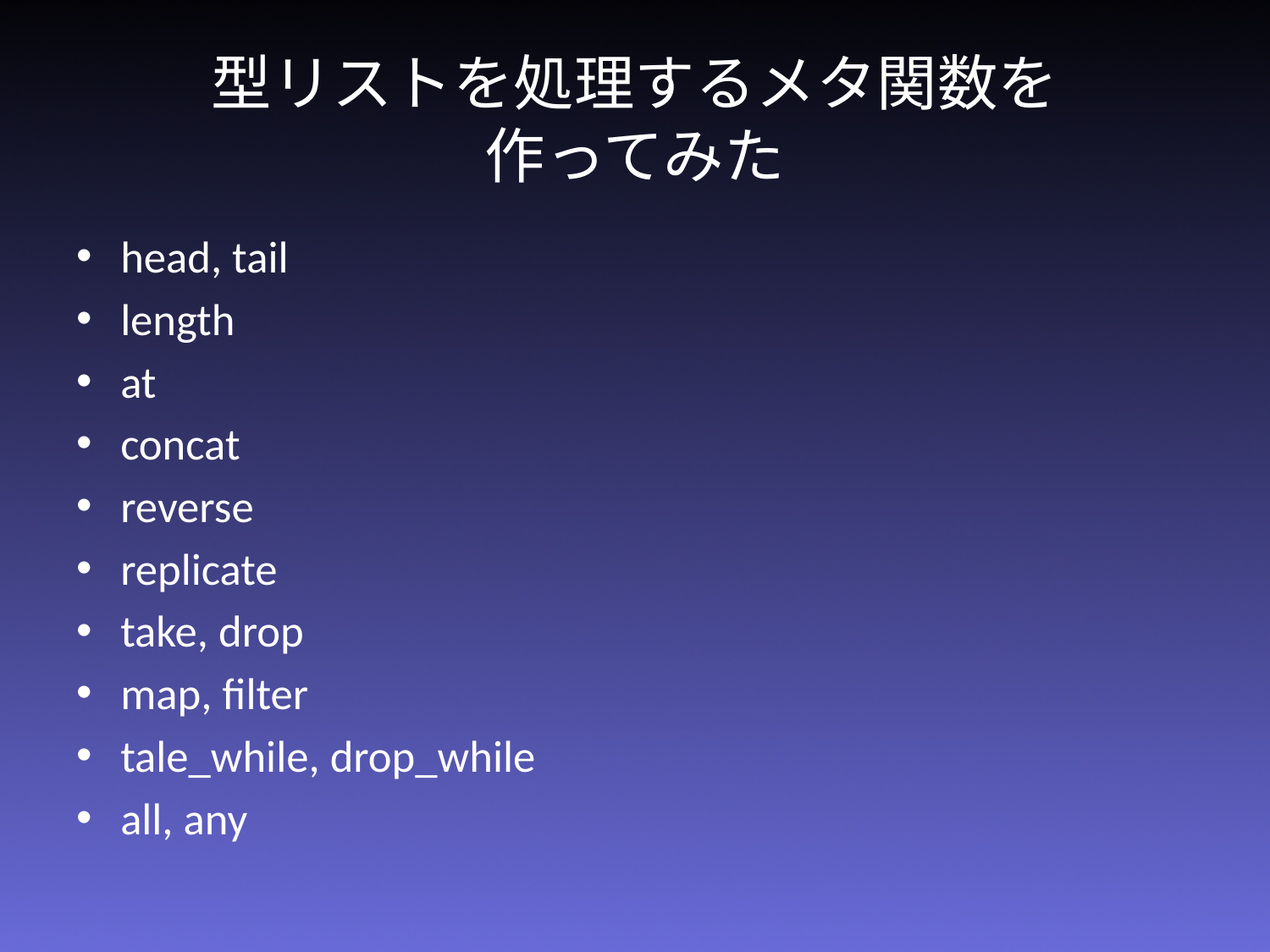

# 型リストを処理するメタ関数を 作ってみた
head, tail
length
at
concat
reverse
replicate
take, drop
map, filter
tale_while, drop_while
all, any